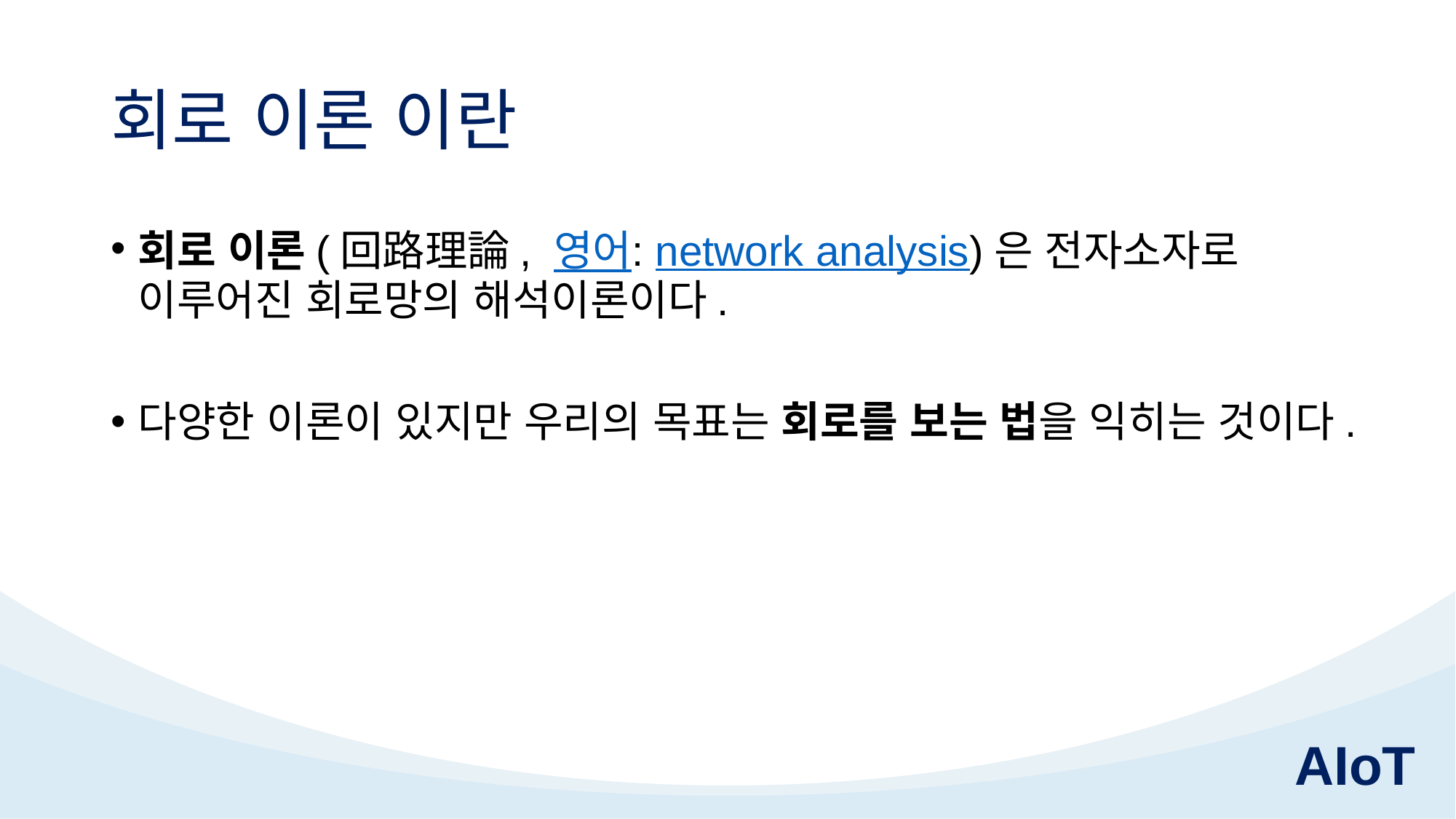

# 회로 이론 이란
회로 이론(回路理論, 영어: network analysis)은 전자소자로 이루어진 회로망의 해석이론이다.

다양한 이론이 있지만 우리의 목표는 회로를 보는 법을 익히는 것이다.